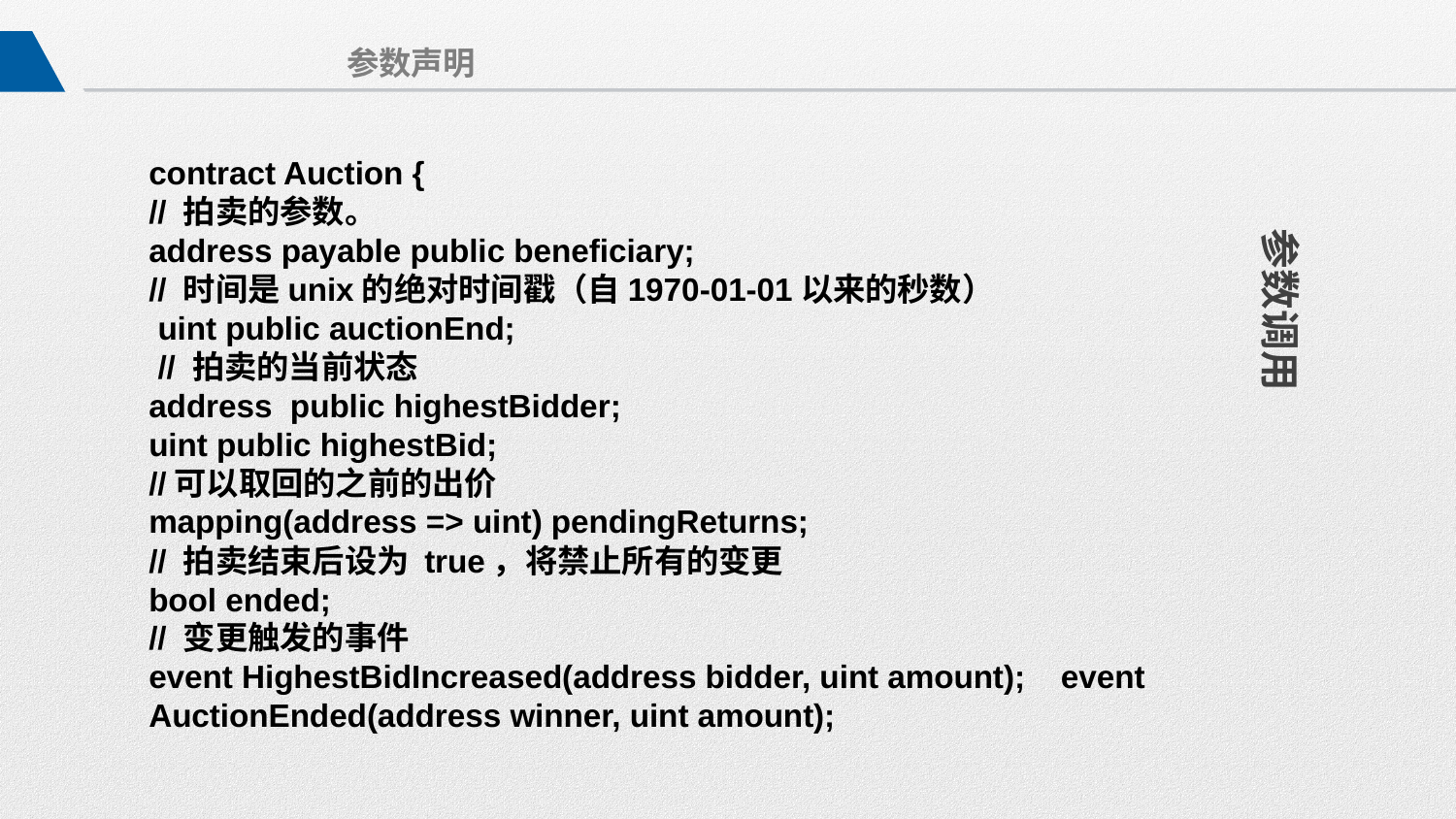

参数声明
contract Auction {
// 拍卖的参数。
address payable public beneficiary;
// 时间是unix的绝对时间戳（自1970-01-01以来的秒数）
 uint public auctionEnd;
 // 拍卖的当前状态
address  public highestBidder;
uint public highestBid;
//可以取回的之前的出价
mapping(address => uint) pendingReturns;
// 拍卖结束后设为 true，将禁止所有的变更
bool ended;
// 变更触发的事件
event HighestBidIncreased(address bidder, uint amount);    event AuctionEnded(address winner, uint amount);
参数调用